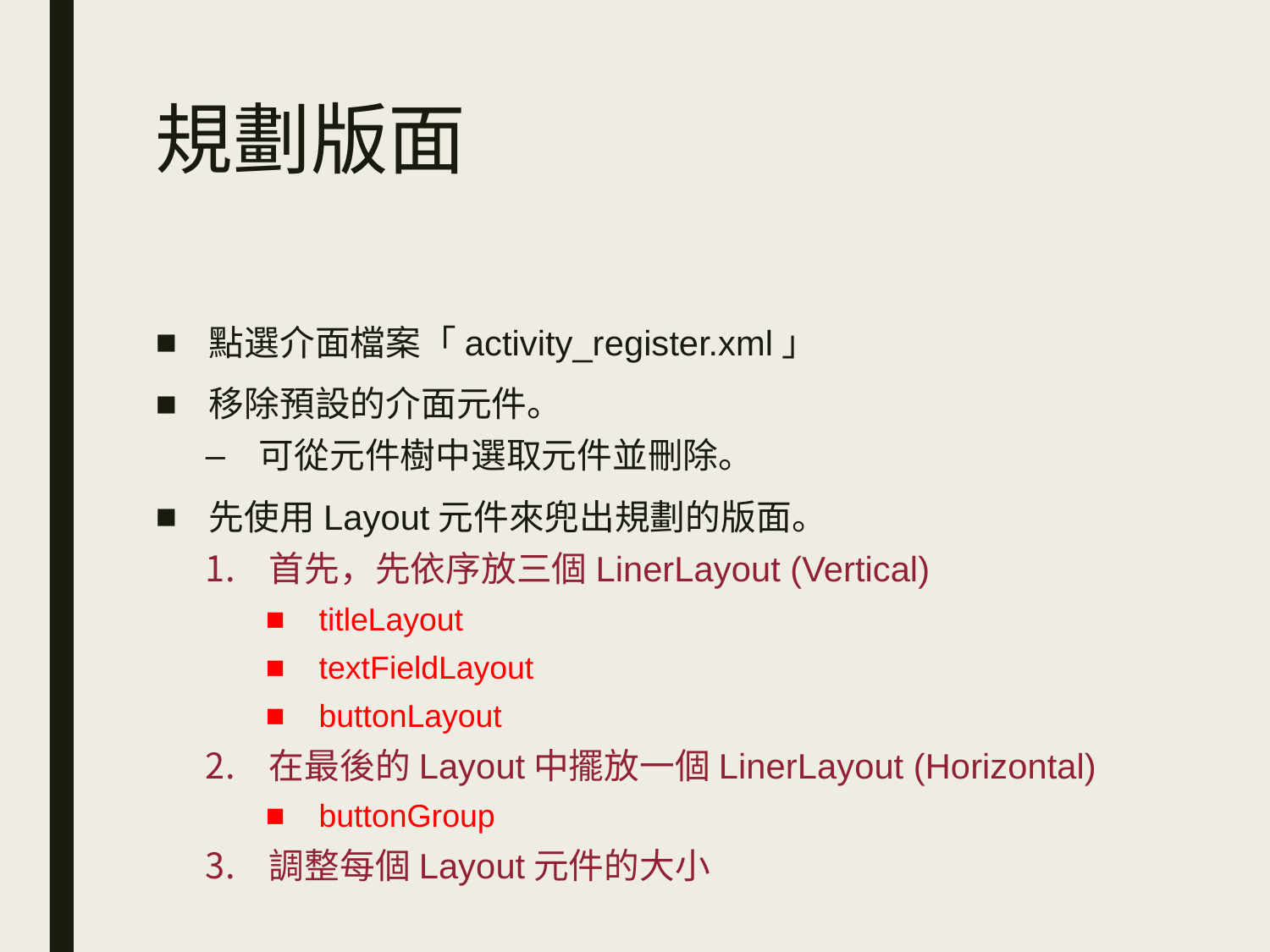

# 規劃版面
點選介面檔案「activity_register.xml」
移除預設的介面元件。
可從元件樹中選取元件並刪除。
先使用Layout元件來兜出規劃的版面。
首先，先依序放三個LinerLayout (Vertical)
titleLayout
textFieldLayout
buttonLayout
在最後的Layout中擺放一個LinerLayout (Horizontal)
buttonGroup
調整每個Layout元件的大小